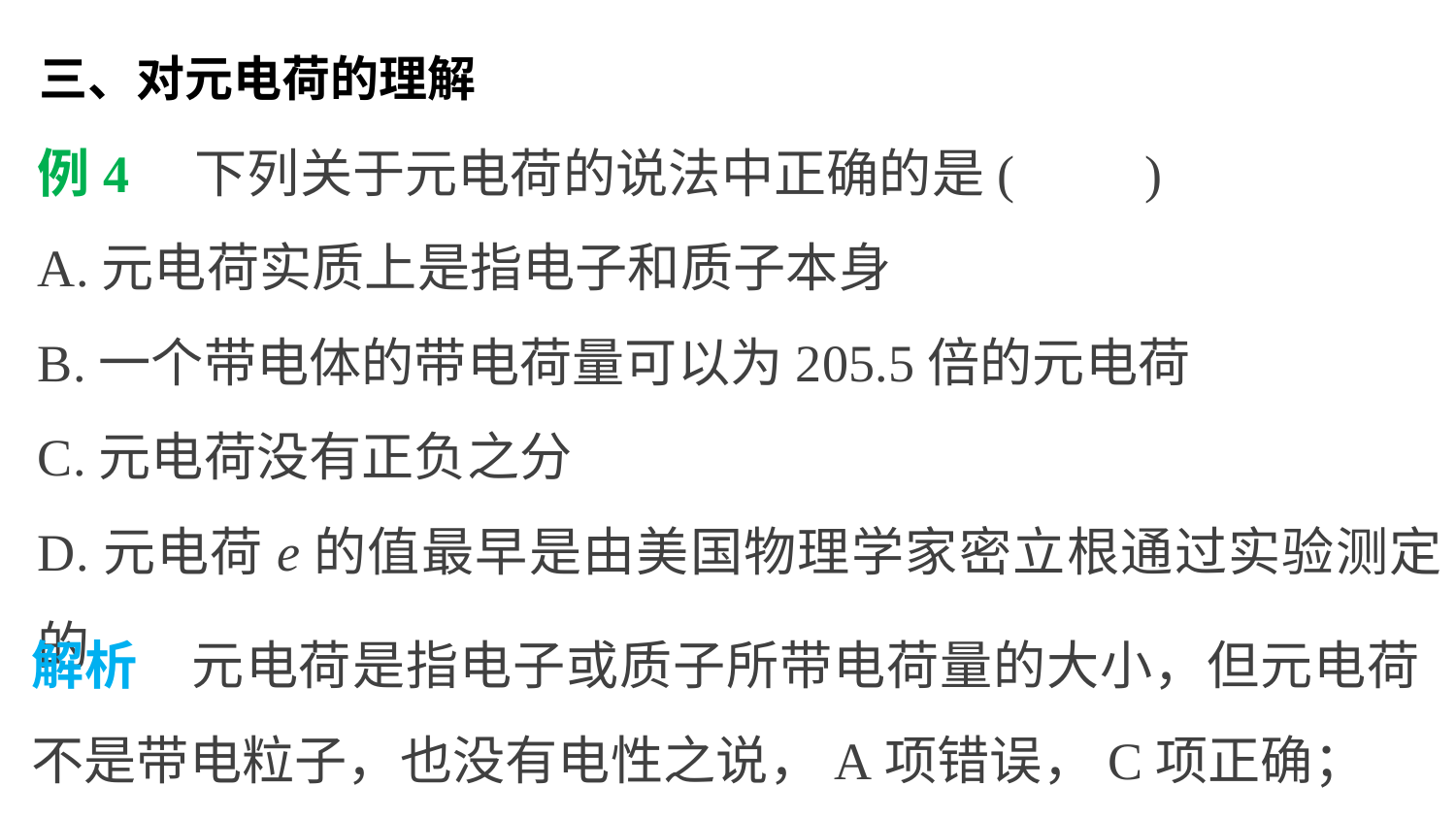

三、对元电荷的理解
例4　下列关于元电荷的说法中正确的是(　　)
A.元电荷实质上是指电子和质子本身
B.一个带电体的带电荷量可以为205.5倍的元电荷
C.元电荷没有正负之分
D.元电荷e的值最早是由美国物理学家密立根通过实验测定的
解析　元电荷是指电子或质子所带电荷量的大小，但元电荷不是带电粒子，也没有电性之说，A项错误，C项正确；